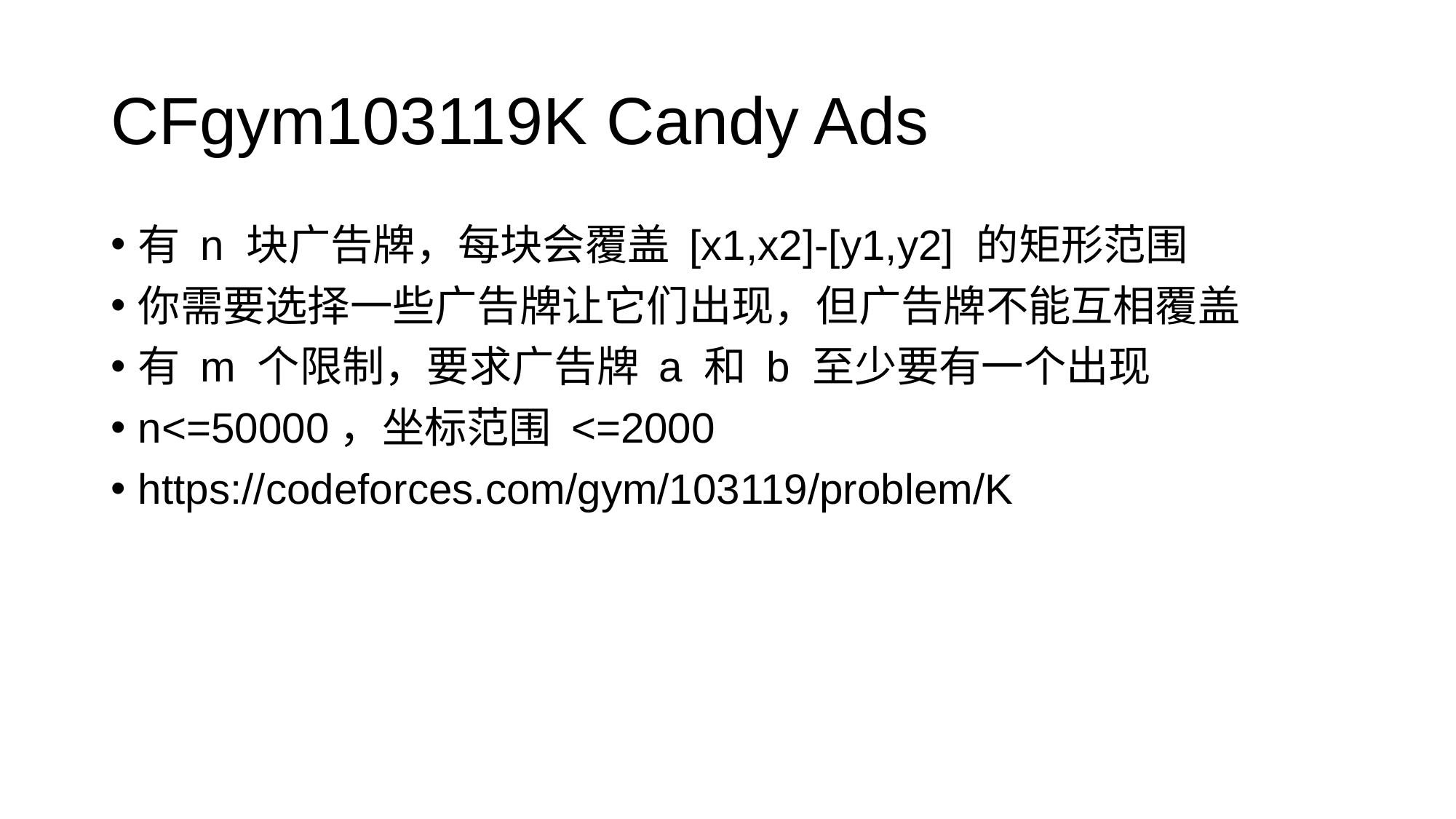

# CFgym103119K Candy Ads
有 n 块广告牌，每块会覆盖 [x1,x2]-[y1,y2] 的矩形范围
你需要选择一些广告牌让它们出现，但广告牌不能互相覆盖
有 m 个限制，要求广告牌 a 和 b 至少要有一个出现
n<=50000，坐标范围 <=2000
https://codeforces.com/gym/103119/problem/K